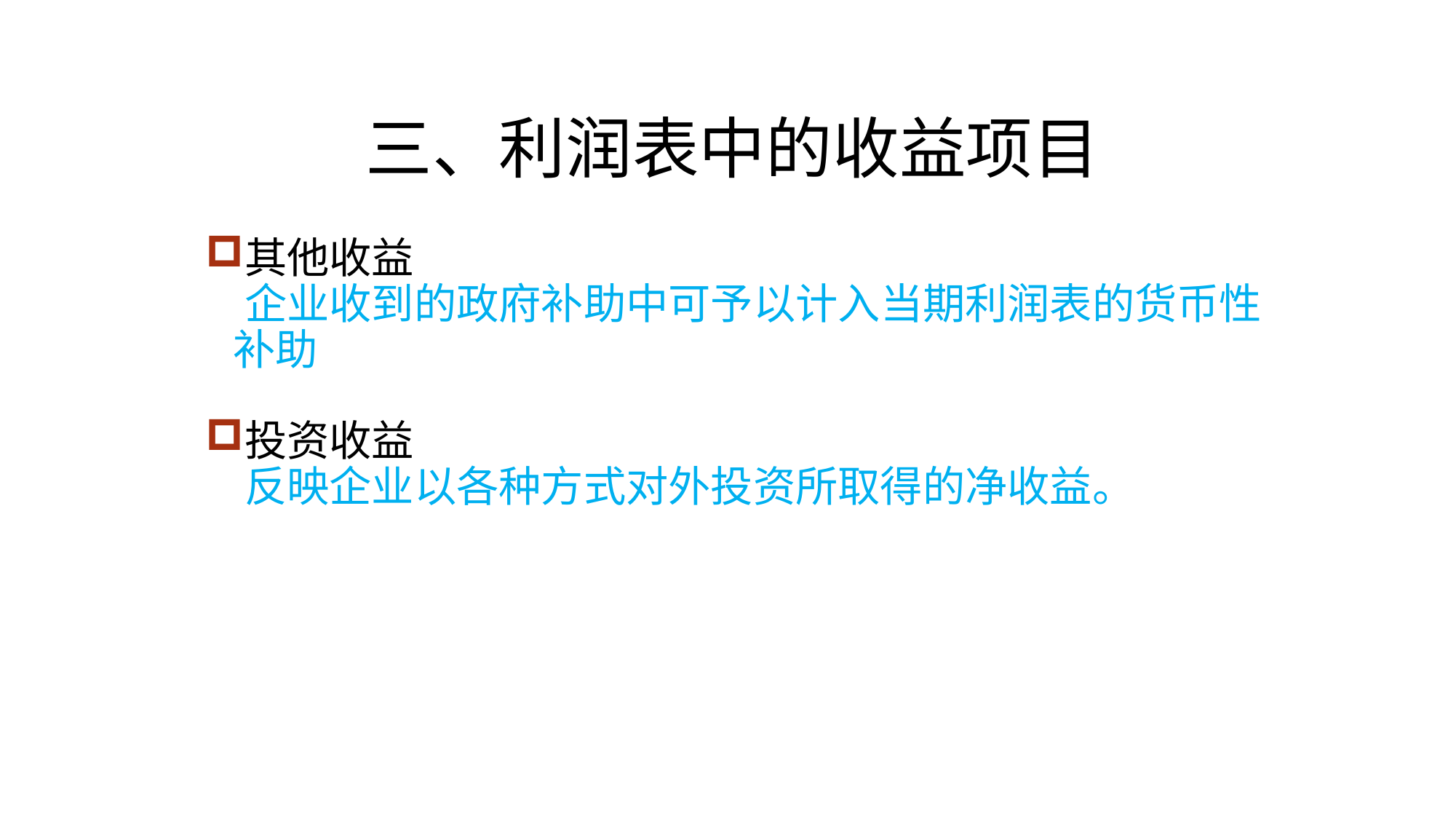

# 三、利润表中的收益项目
其他收益
企业收到的政府补助中可予以计入当期利润表的货币性补助

投资收益
反映企业以各种方式对外投资所取得的净收益。